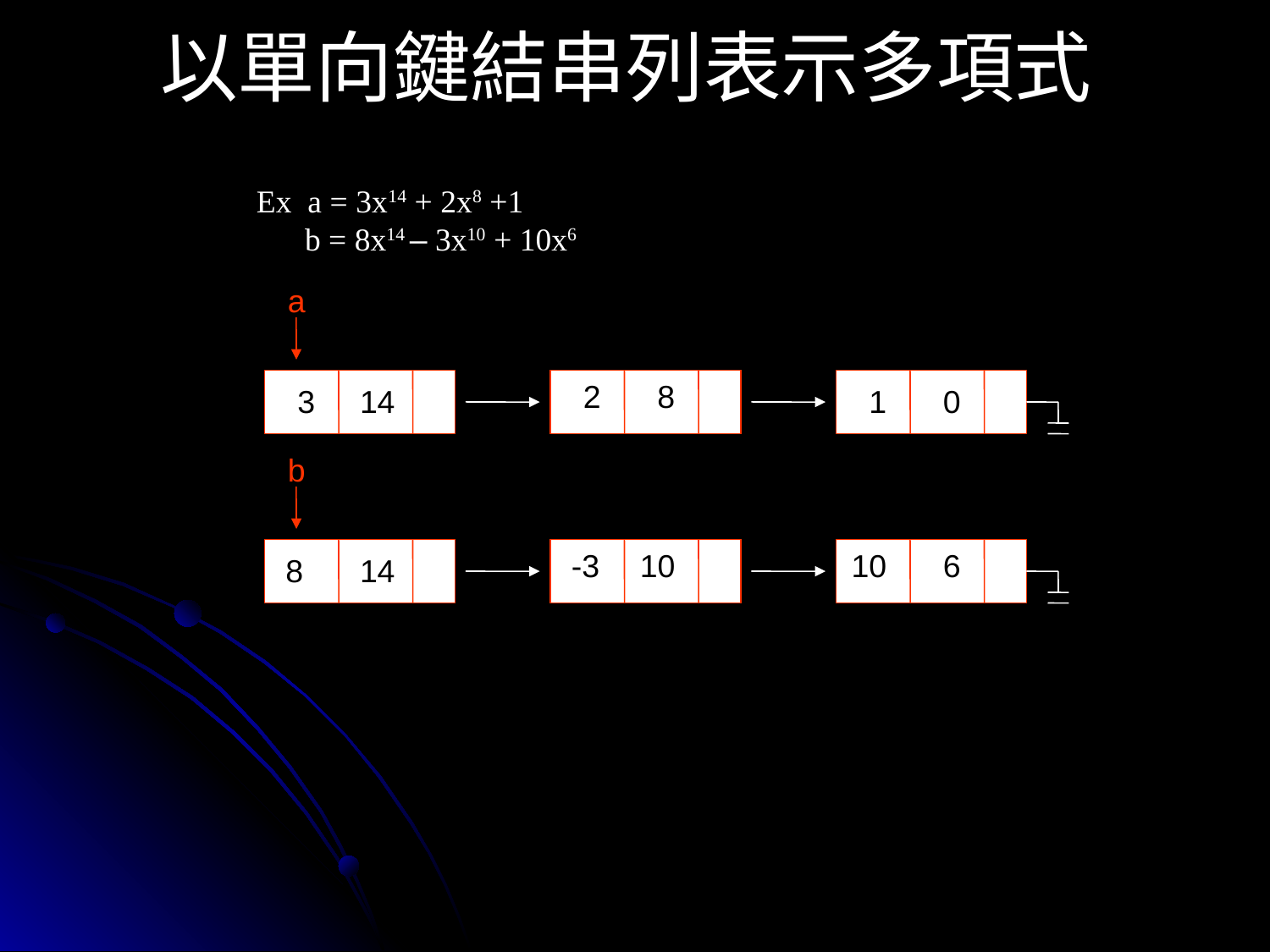

# 以單向鍵結串列表示多項式
Ex  a = 3x14 + 2x8 +1
      b = 8x14 – 3x10 + 10x6
a

2
8

3
14
1
0

b

-3
10

10
6
8
14